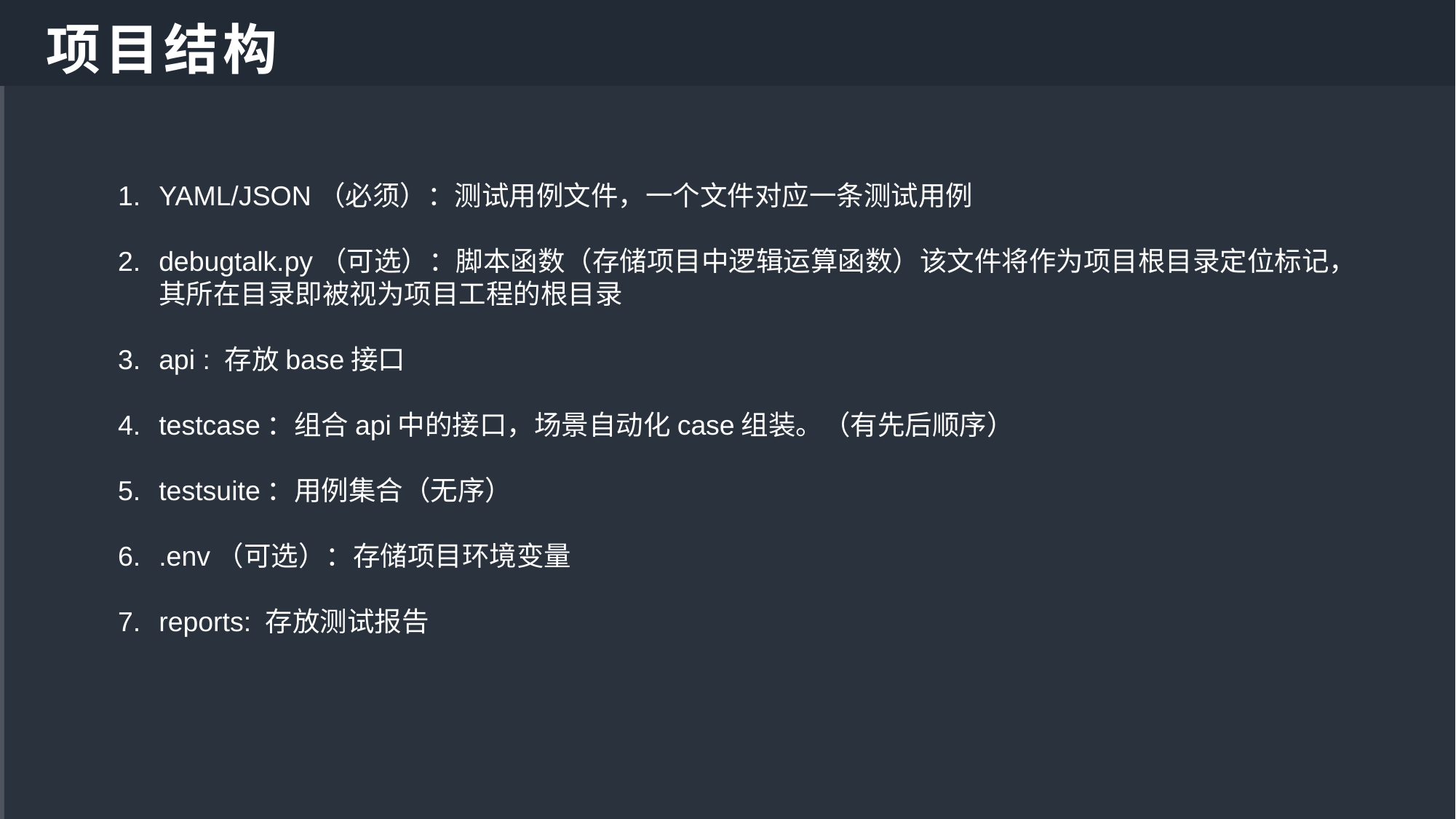

CONENTS
项目结构
YAML/JSON（必须）：测试用例文件，一个文件对应一条测试用例

debugtalk.py（可选）：脚本函数（存储项目中逻辑运算函数）该文件将作为项目根目录定位标记，其所在目录即被视为项目工程的根目录

api : 存放base接口

testcase：组合api中的接口，场景自动化case组装。（有先后顺序）

testsuite：用例集合（无序）

.env（可选）：存储项目环境变量

reports: 存放测试报告